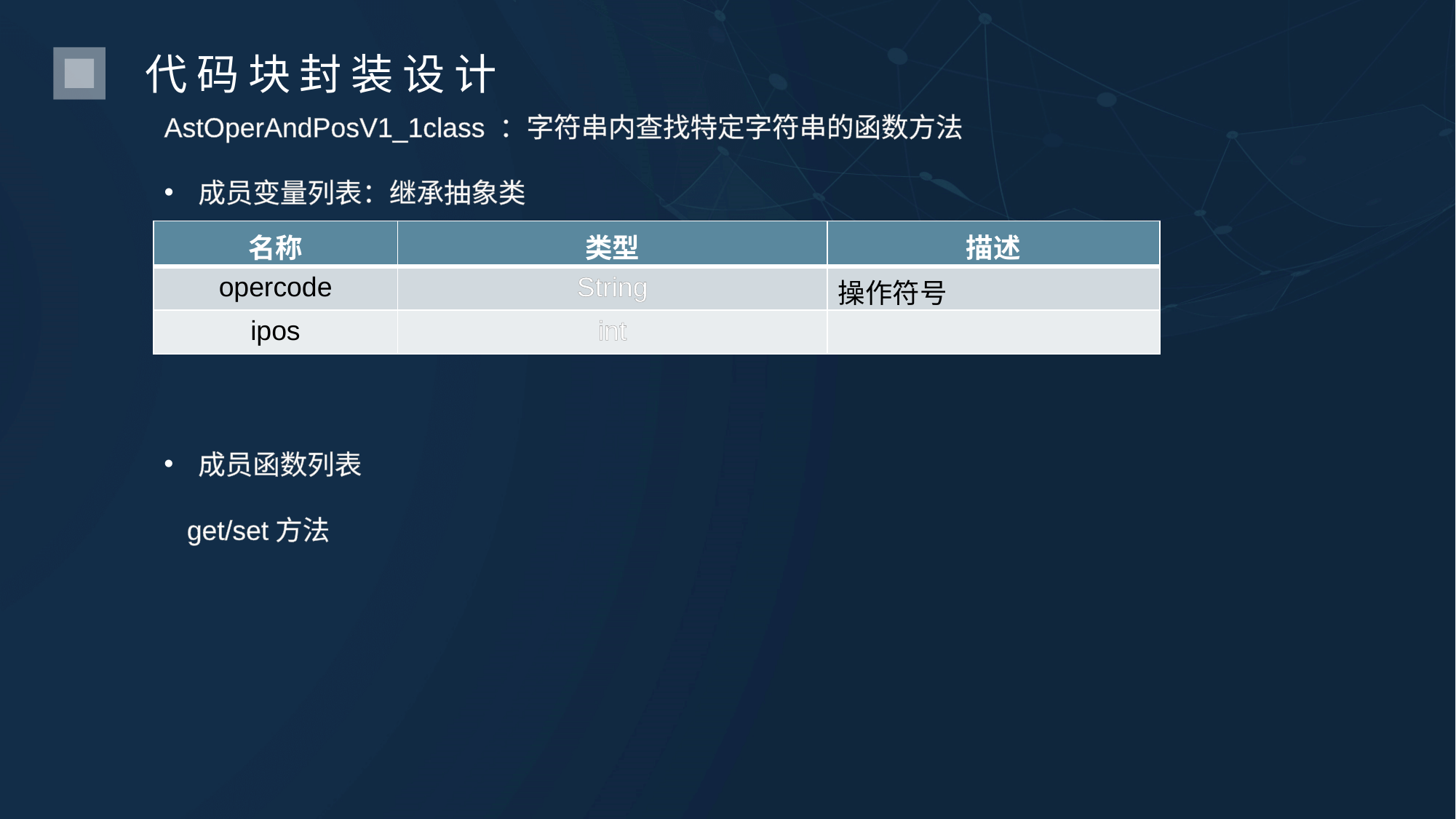

代码块封装设计

AstOperAndPosV1_1class ：字符串内查找特定字符串的函数方法

成员变量列表：继承抽象类
| 名称 | 类型 | 描述 |
| --- | --- | --- |
| opercode | String | 操作符号 |
| ipos | int |  |
成员函数列表

   get/set方法